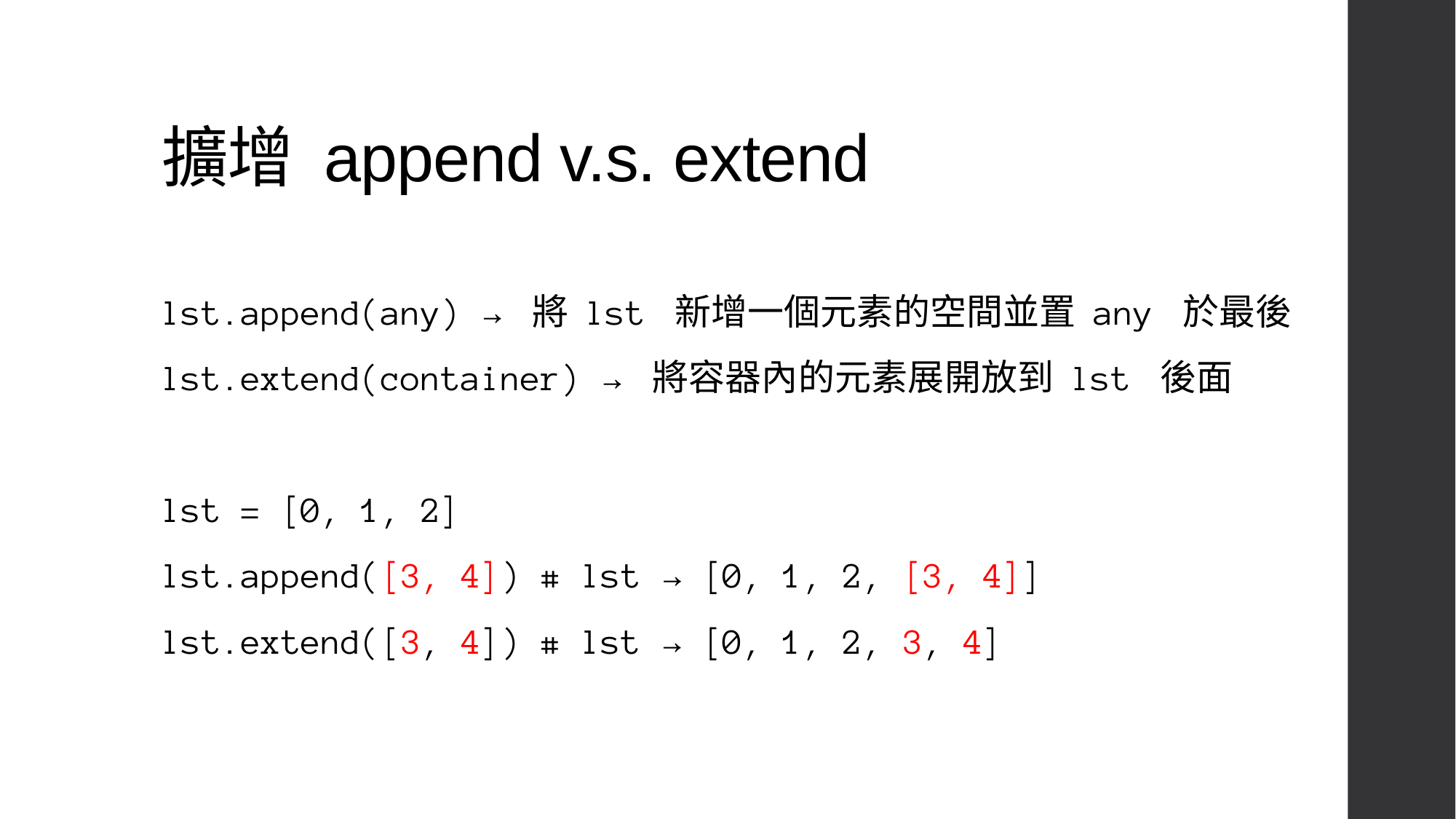

# 擴增 append v.s. extend

lst.append(any) → 將 lst 新增一個元素的空間並置 any 於最後
lst.extend(container) → 將容器內的元素展開放到 lst 後面

lst = [0, 1, 2]
lst.append([3, 4]) # lst → [0, 1, 2, [3, 4]]
lst.extend([3, 4]) # lst → [0, 1, 2, 3, 4]